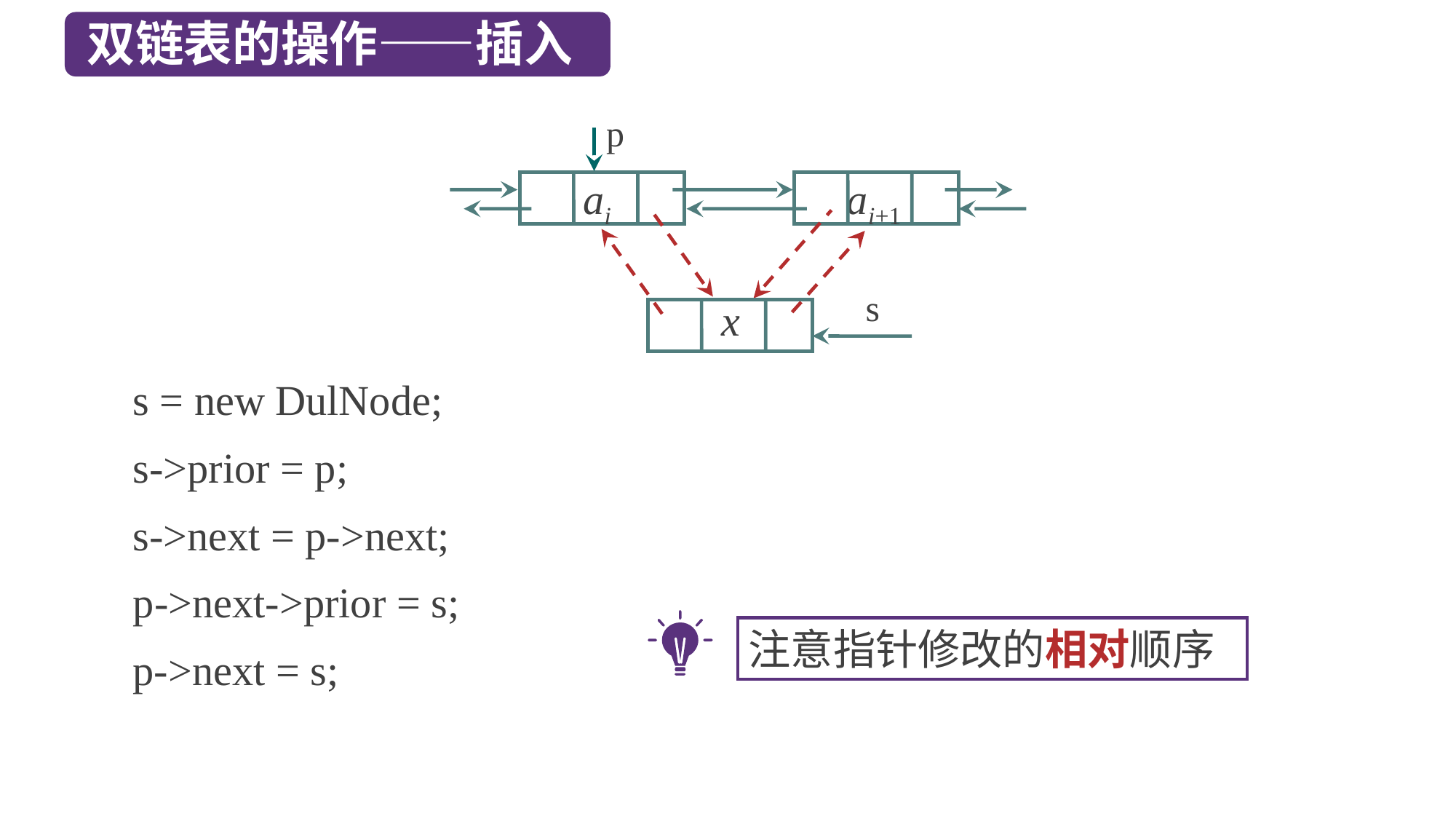

双链表的操作——插入

p

      ai

    ai+1

s
      x

s = new DulNode;
s->prior = p;
s->next = p->next;

p->next->prior = s;

注意指针修改的相对顺序
p->next = s;